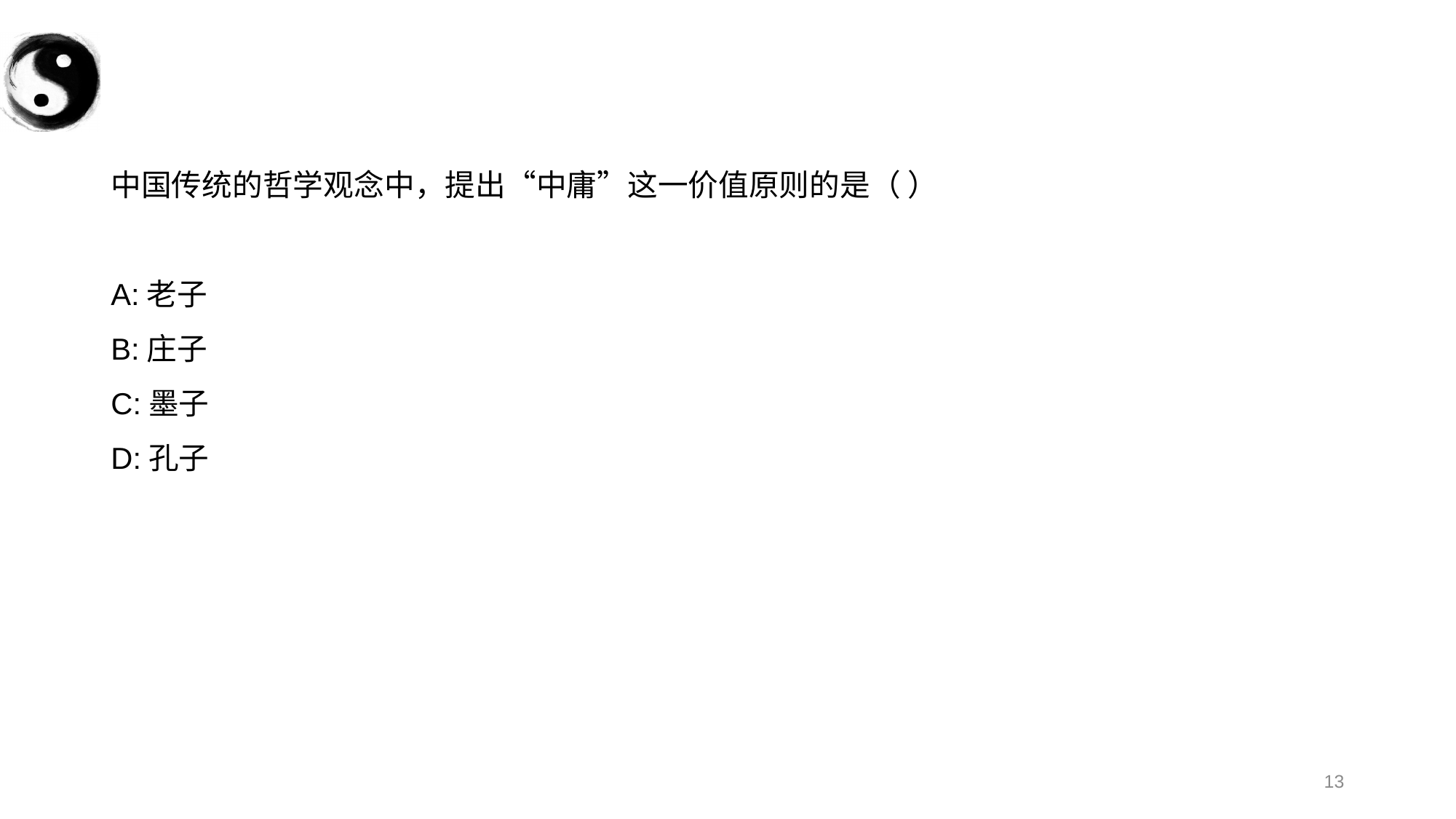

#
中国传统的哲学观念中，提出“中庸”这一价值原则的是（ ）

A:老子
B:庄子
C:墨子
D:孔子

13